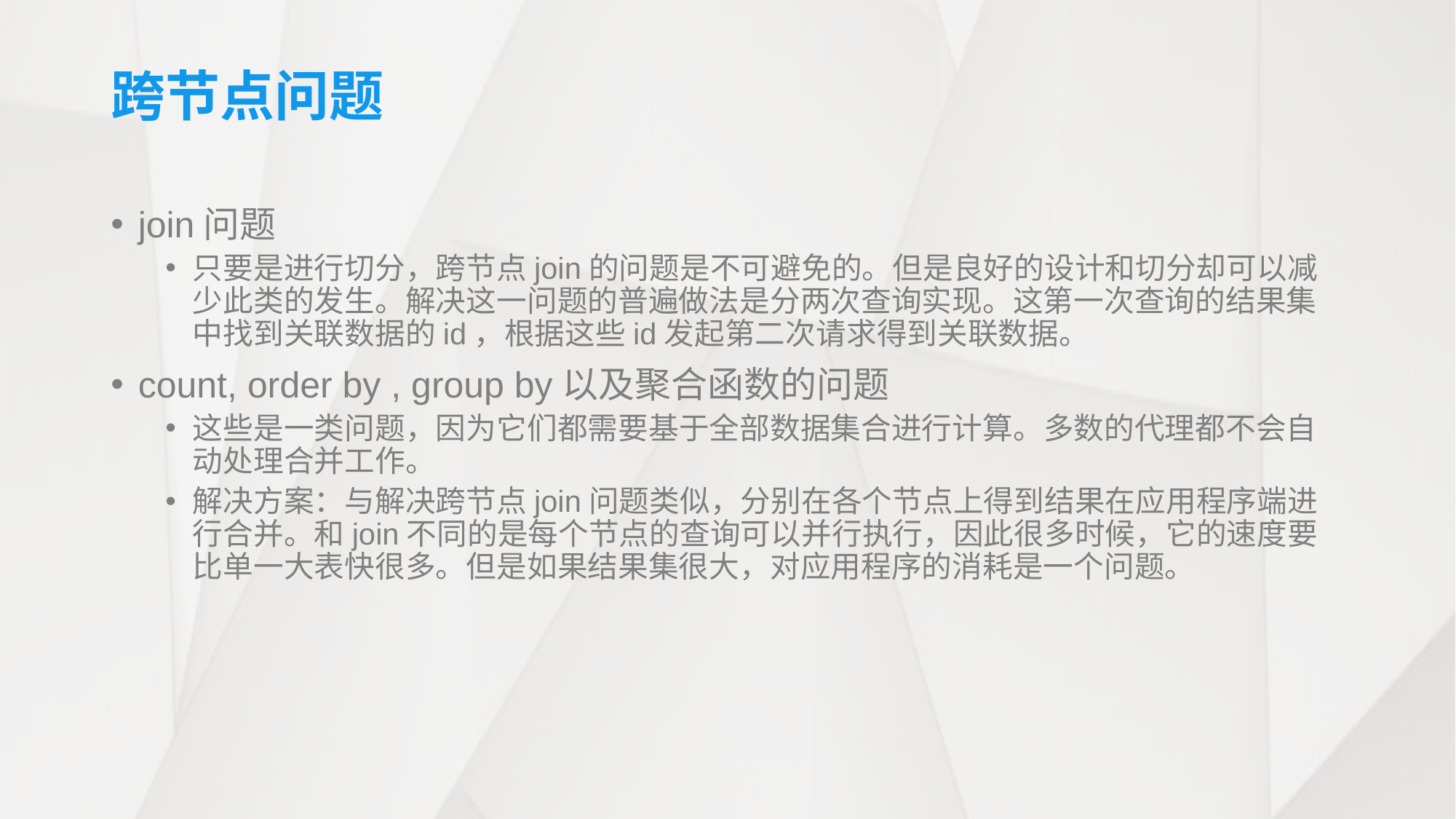

# 跨节点问题
join问题
只要是进行切分，跨节点join的问题是不可避免的。但是良好的设计和切分却可以减少此类的发生。解决这一问题的普遍做法是分两次查询实现。这第一次查询的结果集中找到关联数据的id，根据这些id发起第二次请求得到关联数据。
count, order by , group by以及聚合函数的问题
这些是一类问题，因为它们都需要基于全部数据集合进行计算。多数的代理都不会自动处理合并工作。
解决方案：与解决跨节点join问题类似，分别在各个节点上得到结果在应用程序端进行合并。和join不同的是每个节点的查询可以并行执行，因此很多时候，它的速度要比单一大表快很多。但是如果结果集很大，对应用程序的消耗是一个问题。